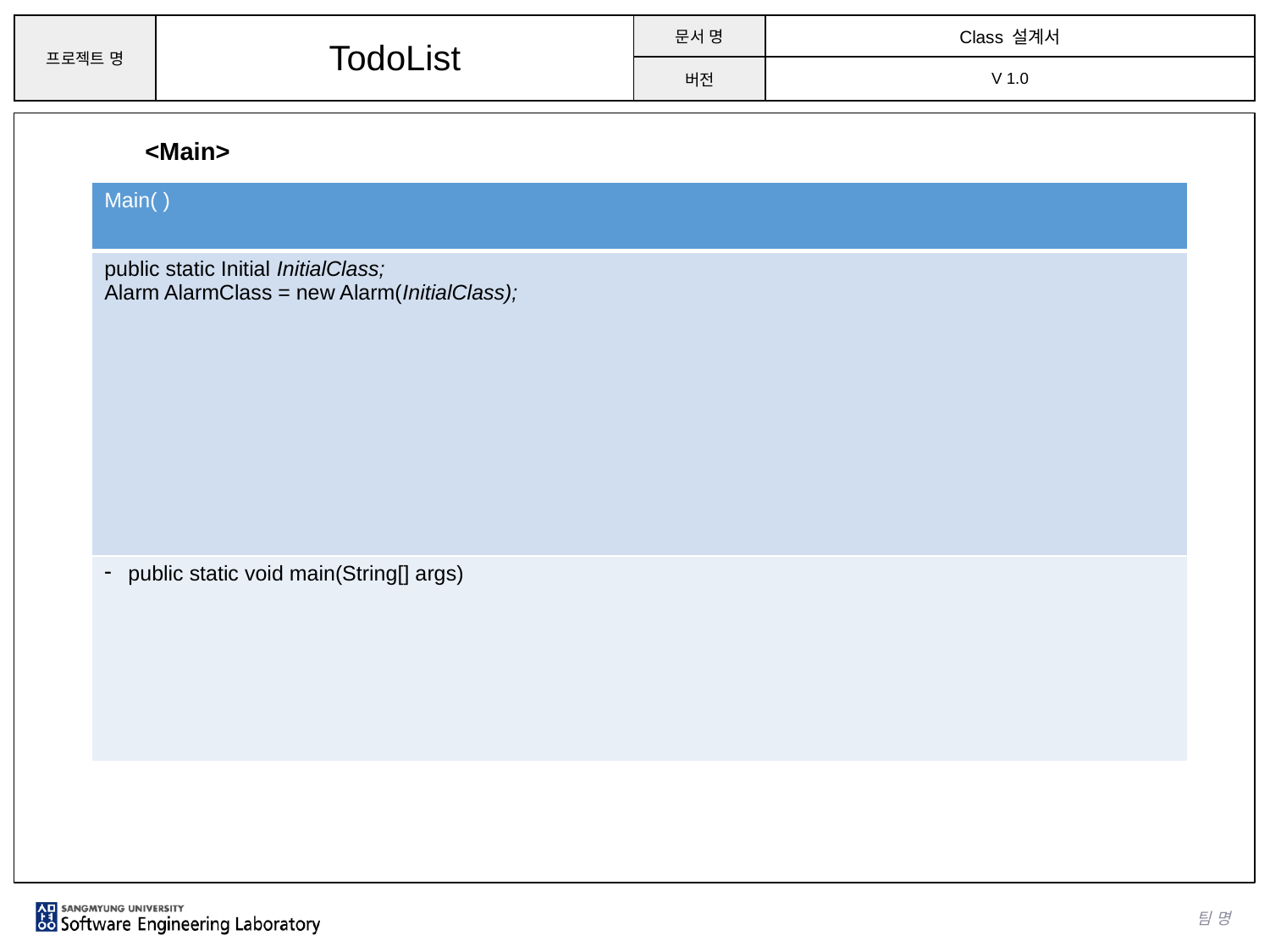

<Main>
| Main( ) |
| --- |
| public static Initial InitialClass; Alarm AlarmClass = new Alarm(InitialClass); |
| public static void main(String[] args) |
팀 명